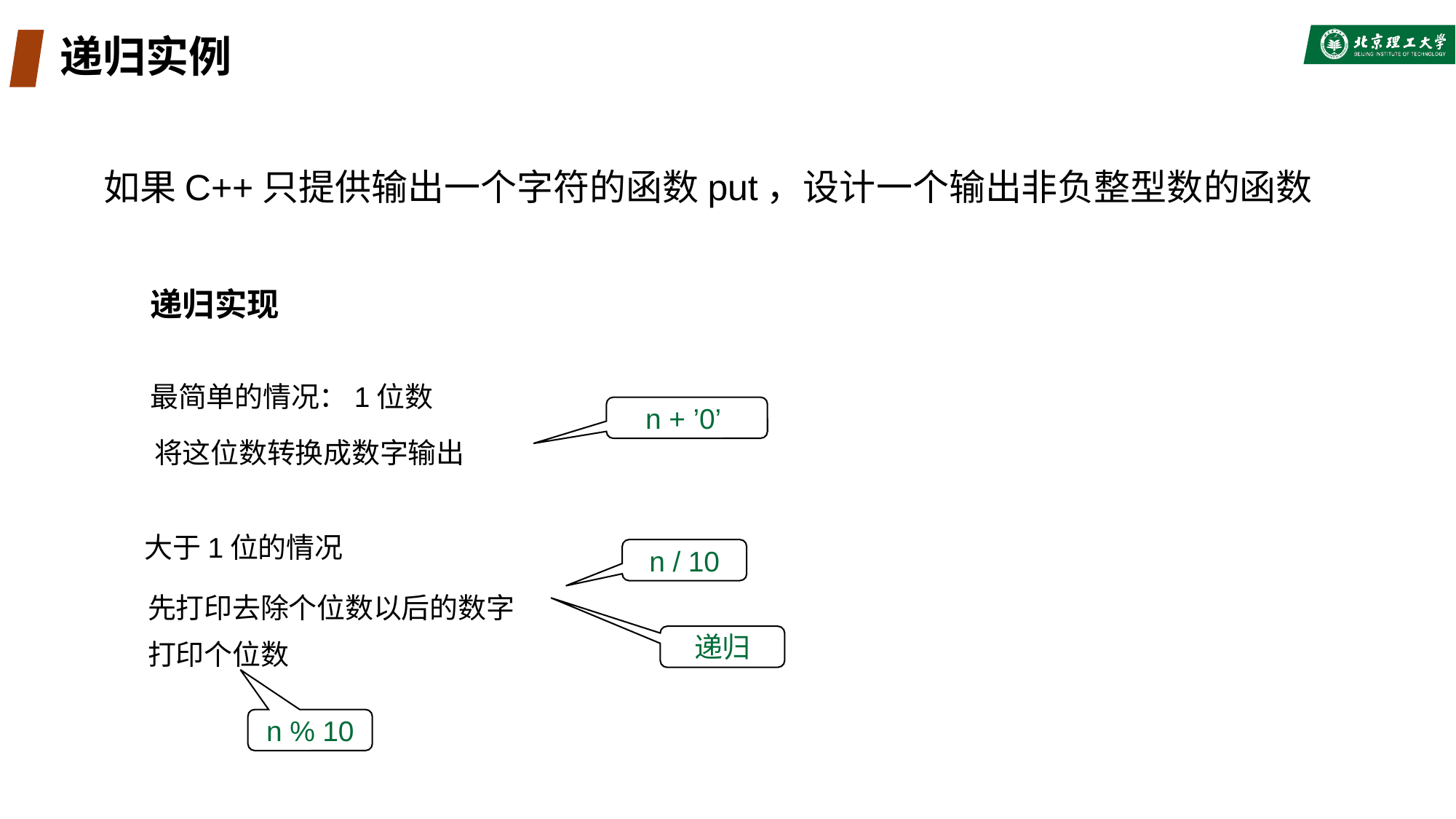

# 递归实例
如果C++只提供输出一个字符的函数put，设计一个输出非负整型数的函数
递归实现
最简单的情况：1位数
n + ’0’
将这位数转换成数字输出
大于1位的情况
n / 10
先打印去除个位数以后的数字
打印个位数
递归
n % 10